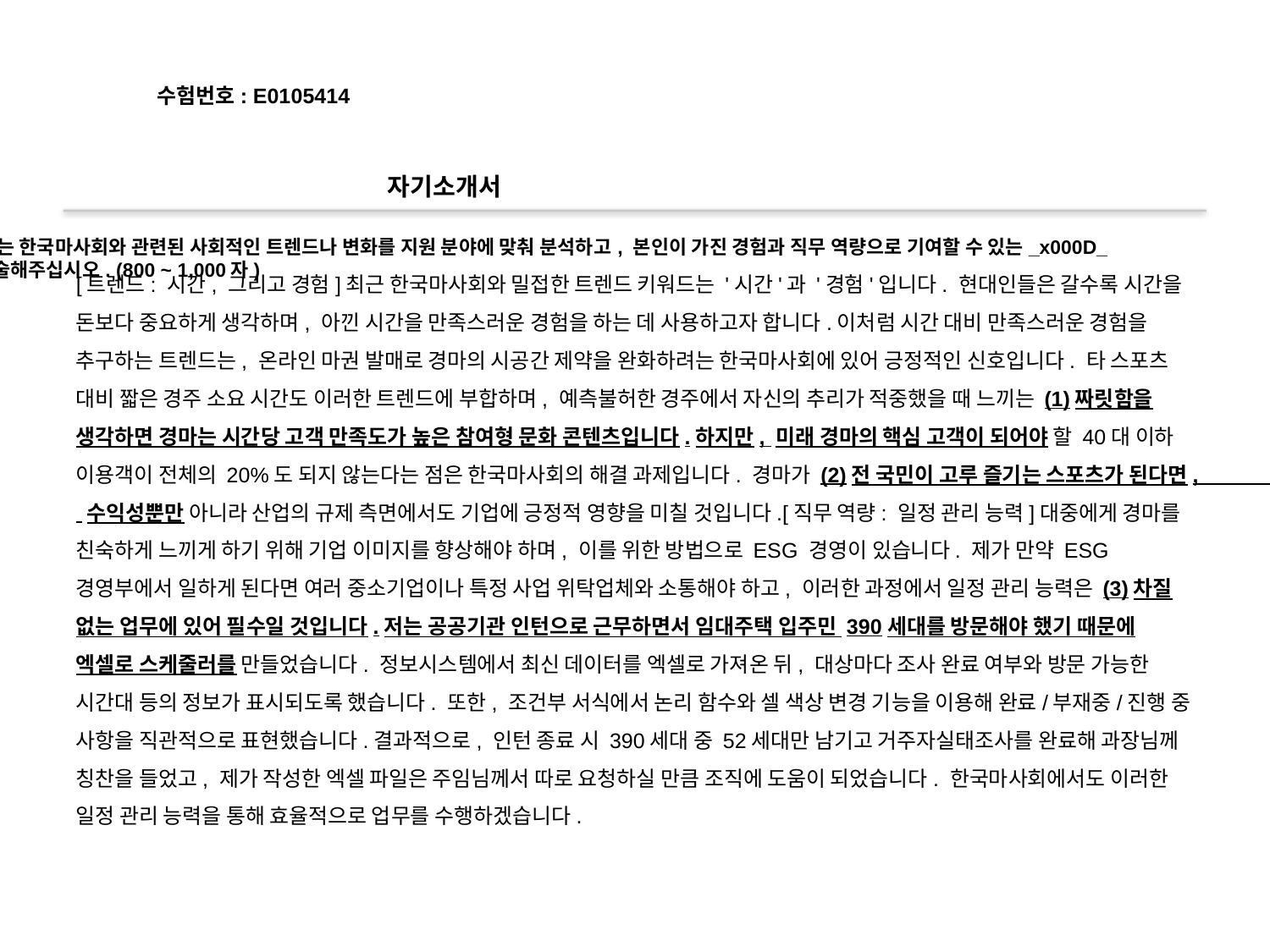

수험번호: E0105414
#

자기소개서

본인이 최근 관심을 갖고 있는 한국마사회와 관련된 사회적인 트렌드나 변화를 지원 분야에 맞춰 분석하고, 본인이 가진 경험과 직무 역량으로 기여할 수 있는_x000D_
바가 무엇인지 자세하게 기술해주십시오. (800 ~ 1,000자)

[트렌드: 시간, 그리고 경험]최근 한국마사회와 밀접한 트렌드 키워드는 '시간'과 '경험'입니다. 현대인들은 갈수록 시간을 돈보다 중요하게 생각하며, 아낀 시간을 만족스러운 경험을 하는 데 사용하고자 합니다.이처럼 시간 대비 만족스러운 경험을 추구하는 트렌드는, 온라인 마권 발매로 경마의 시공간 제약을 완화하려는 한국마사회에 있어 긍정적인 신호입니다. 타 스포츠 대비 짧은 경주 소요 시간도 이러한 트렌드에 부합하며, 예측불허한 경주에서 자신의 추리가 적중했을 때 느끼는 (1)짜릿함을 생각하면 경마는 시간당 고객 만족도가 높은 참여형 문화 콘텐츠입니다.하지만, 미래 경마의 핵심 고객이 되어야 할 40대 이하 이용객이 전체의 20%도 되지 않는다는 점은 한국마사회의 해결 과제입니다. 경마가 (2)전 국민이 고루 즐기는 스포츠가 된다면, 수익성뿐만 아니라 산업의 규제 측면에서도 기업에 긍정적 영향을 미칠 것입니다.[직무 역량: 일정 관리 능력]대중에게 경마를 친숙하게 느끼게 하기 위해 기업 이미지를 향상해야 하며, 이를 위한 방법으로 ESG 경영이 있습니다. 제가 만약 ESG경영부에서 일하게 된다면 여러 중소기업이나 특정 사업 위탁업체와 소통해야 하고, 이러한 과정에서 일정 관리 능력은 (3)차질 없는 업무에 있어 필수일 것입니다.저는 공공기관 인턴으로 근무하면서 임대주택 입주민 390세대를 방문해야 했기 때문에 엑셀로 스케줄러를 만들었습니다. 정보시스템에서 최신 데이터를 엑셀로 가져온 뒤, 대상마다 조사 완료 여부와 방문 가능한 시간대 등의 정보가 표시되도록 했습니다. 또한, 조건부 서식에서 논리 함수와 셀 색상 변경 기능을 이용해 완료/부재중/진행 중 사항을 직관적으로 표현했습니다.결과적으로, 인턴 종료 시 390세대 중 52세대만 남기고 거주자실태조사를 완료해 과장님께 칭찬을 들었고, 제가 작성한 엑셀 파일은 주임님께서 따로 요청하실 만큼 조직에 도움이 되었습니다. 한국마사회에서도 이러한 일정 관리 능력을 통해 효율적으로 업무를 수행하겠습니다.

자기소개서 기반 면접 질문 제안

(1) 한국마사회에서 젊은 층의 참여를 높이기 위해 어떤 접근을 할 수 있다고 생각하나요?
(2) ESG 경영과 관련하여 경마와 중소기업 간의 협력을 어떻게 발전시킬 수 있을까요?
(3) 임대주택 입주민 조사에서 효율적 일정 관리 외에 직면했던 가장 큰 도전은 무엇이었나요?